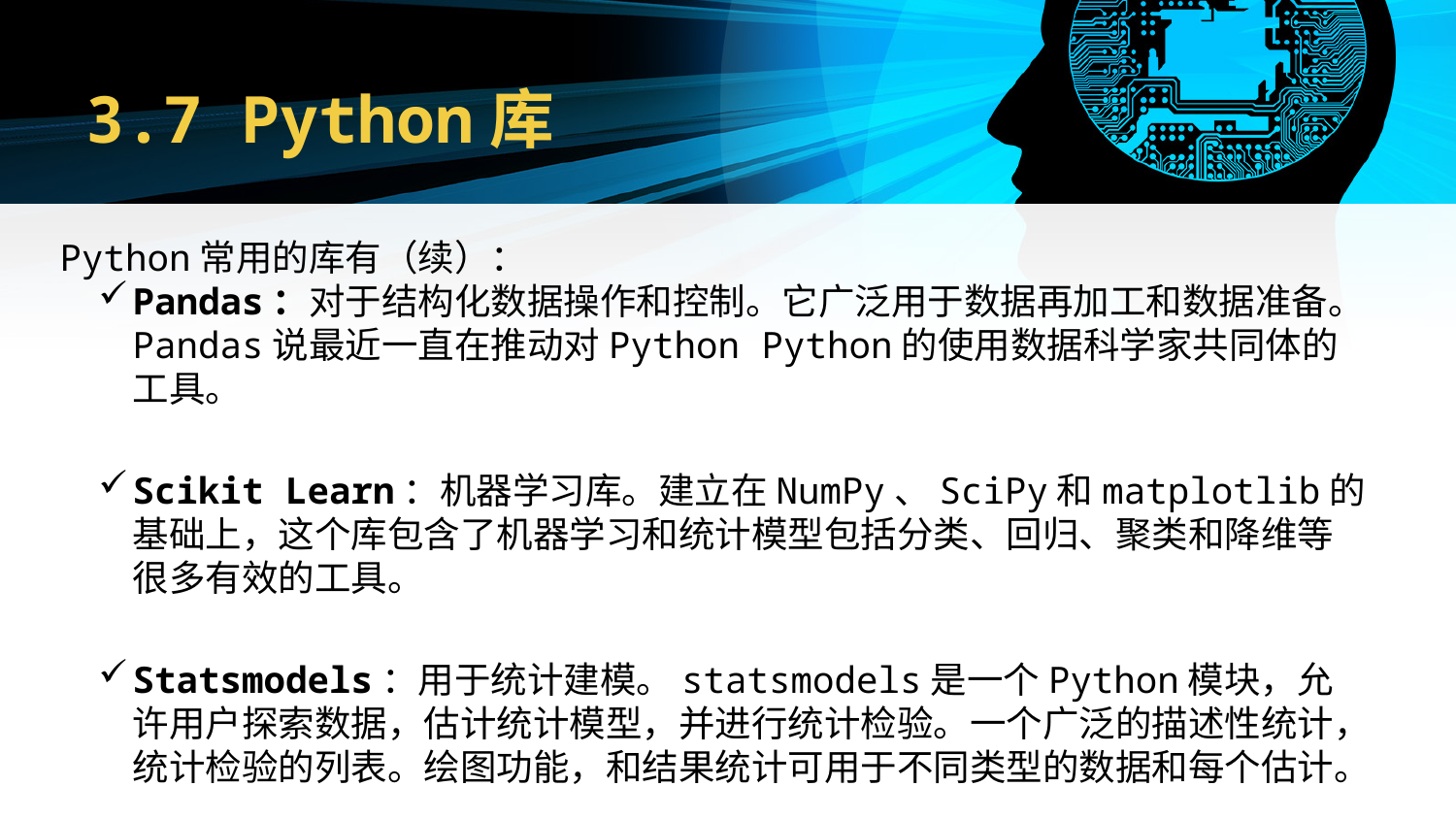

# 3.7 Python库
Python常用的库有（续）：
Pandas：对于结构化数据操作和控制。它广泛用于数据再加工和数据准备。Pandas说最近一直在推动对Python Python的使用数据科学家共同体的工具。

Scikit Learn：机器学习库。建立在NumPy、SciPy和matplotlib的基础上，这个库包含了机器学习和统计模型包括分类、回归、聚类和降维等很多有效的工具。

Statsmodels：用于统计建模。statsmodels是一个Python模块，允许用户探索数据，估计统计模型，并进行统计检验。一个广泛的描述性统计，统计检验的列表。绘图功能，和结果统计可用于不同类型的数据和每个估计。